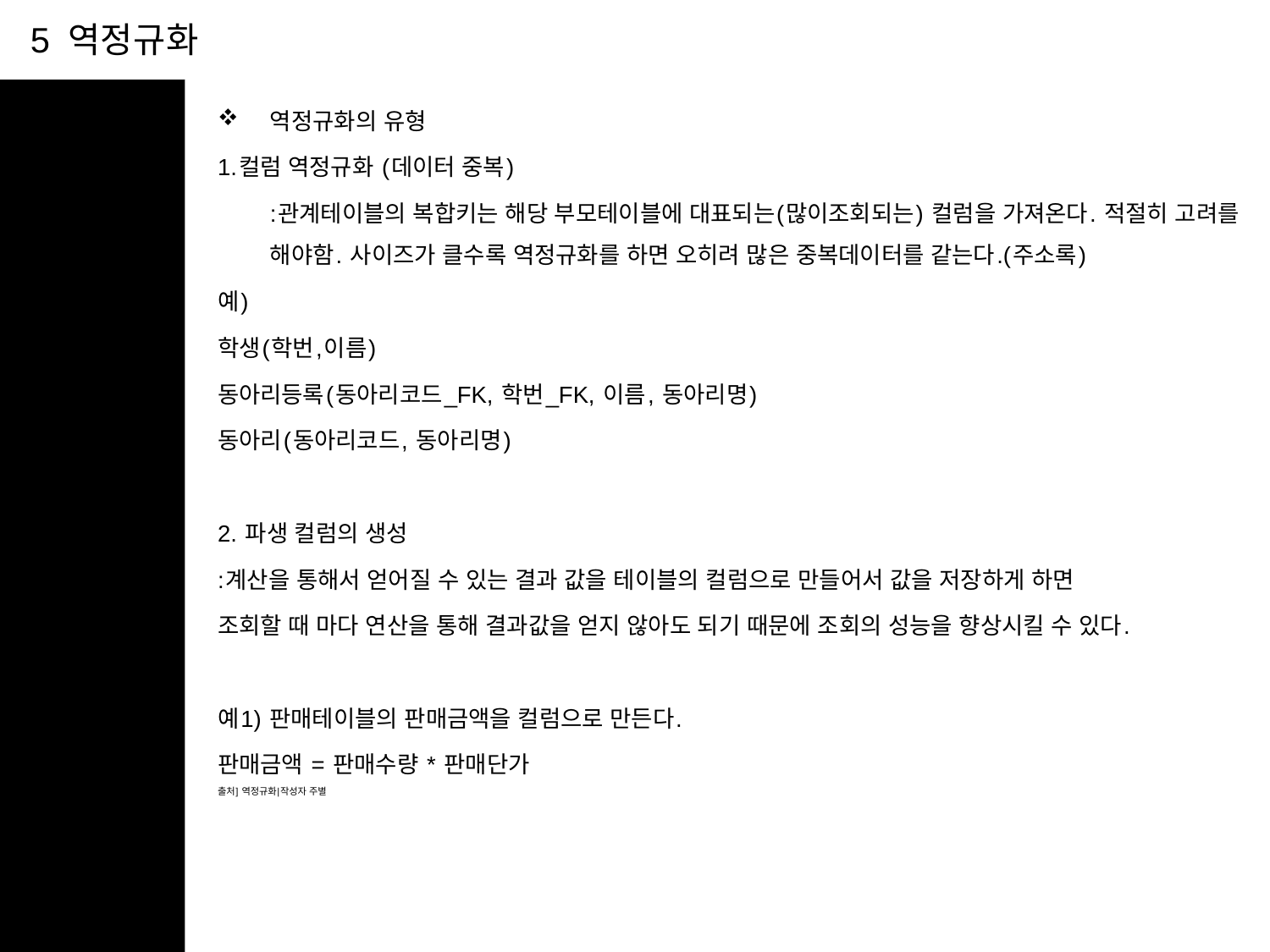

# 5 역정규화
역정규화의 유형
1.컬럼 역정규화 (데이터 중복)
	:관계테이블의 복합키는 해당 부모테이블에 대표되는(많이조회되는) 컬럼을 가져온다. 적절히 고려를 해야함. 사이즈가 클수록 역정규화를 하면 오히려 많은 중복데이터를 같는다.(주소록)
예)
학생(학번,이름)
동아리등록(동아리코드_FK, 학번_FK, 이름, 동아리명)
동아리(동아리코드, 동아리명)

2. 파생 컬럼의 생성
:계산을 통해서 얻어질 수 있는 결과 값을 테이블의 컬럼으로 만들어서 값을 저장하게 하면
조회할 때 마다 연산을 통해 결과값을 얻지 않아도 되기 때문에 조회의 성능을 향상시킬 수 있다.

예1) 판매테이블의 판매금액을 컬럼으로 만든다.
판매금액 = 판매수량 * 판매단가
출처] 역정규화|작성자 주별